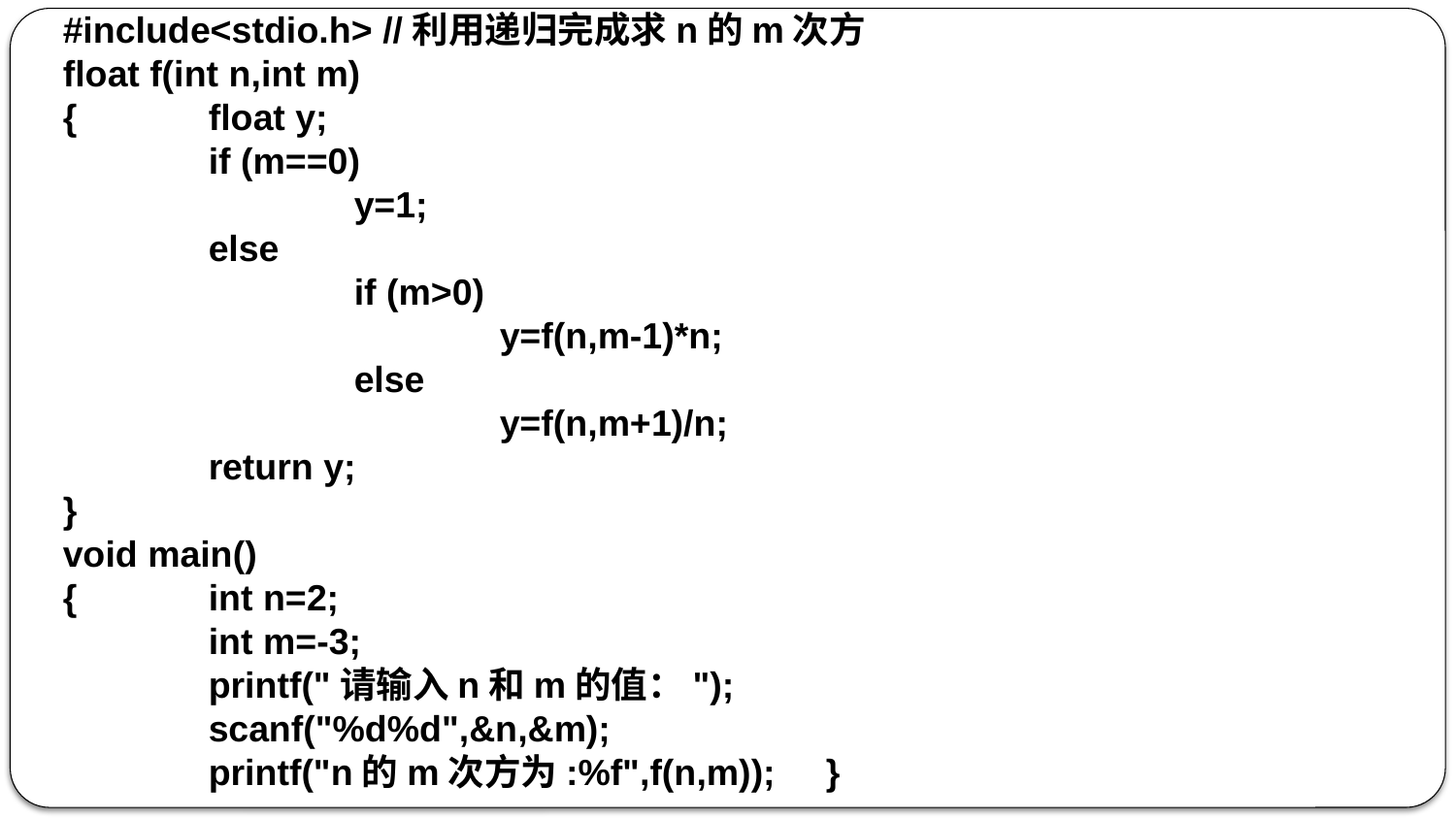

#include<stdio.h> //利用递归完成求n的m次方
float f(int n,int m)
{	float y;
	if (m==0)
		y=1;
	else
		if (m>0)
			y=f(n,m-1)*n;
		else
			y=f(n,m+1)/n;
	return y;
}
void main()
{	int n=2;
	int m=-3;
	printf("请输入n和m的值：");
	scanf("%d%d",&n,&m);
	printf("n的m次方为:%f",f(n,m));     }